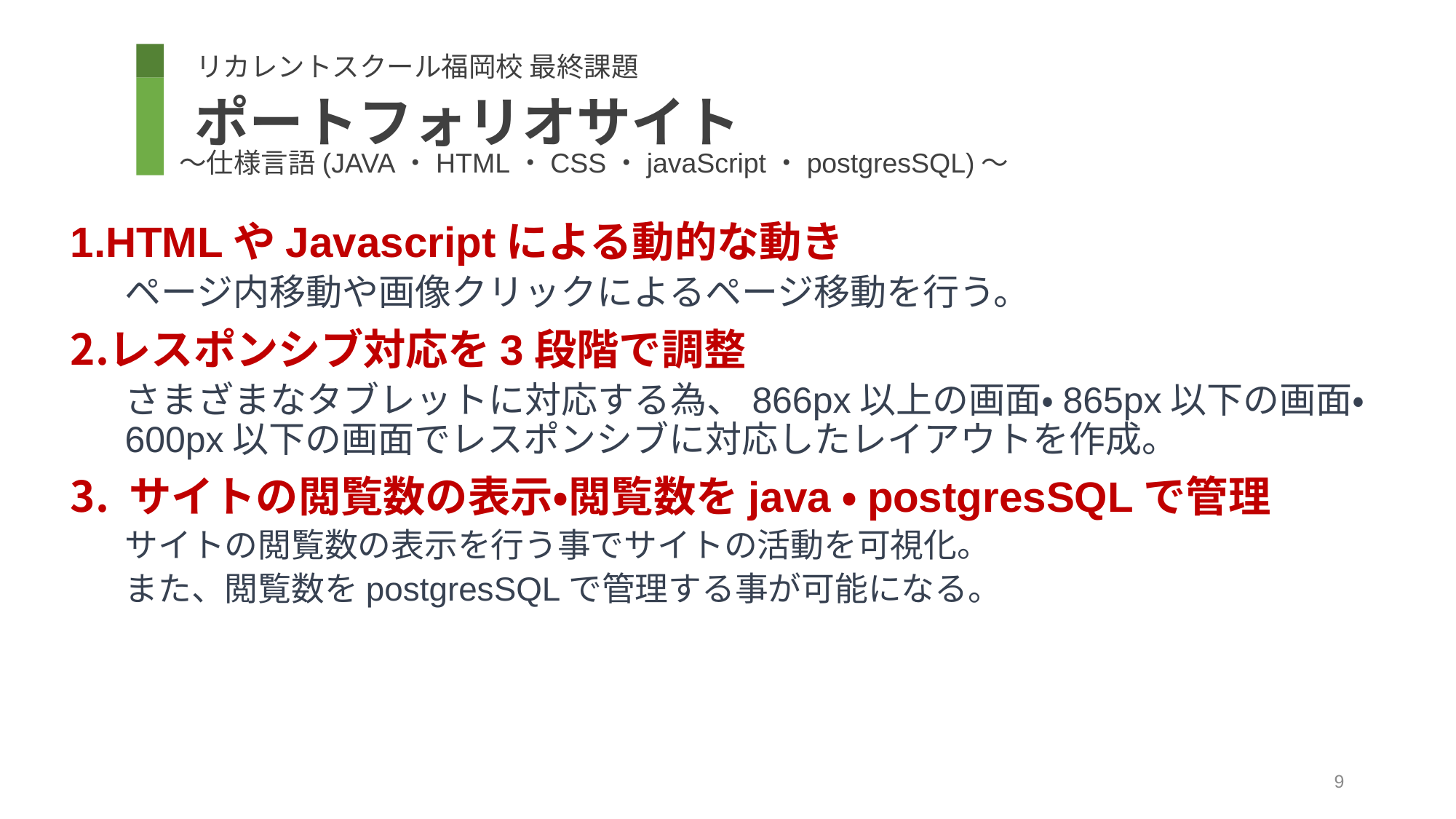

リカレントスクール福岡校 最終課題

ポートフォリオサイト
〜仕様言語(JAVA・HTML・CSS・javaScript・postgresSQL)〜
HTMLやJavascriptによる動的な動き
ページ内移動や画像クリックによるページ移動を行う。
レスポンシブ対応を3段階で調整
さまざまなタブレットに対応する為、866px以上の画面・865px以下の画面・600px以下の画面でレスポンシブに対応したレイアウトを作成。
 サイトの閲覧数の表示・閲覧数をjava・postgresSQLで管理
サイトの閲覧数の表示を行う事でサイトの活動を可視化。
また、閲覧数をpostgresSQLで管理する事が可能になる。
9